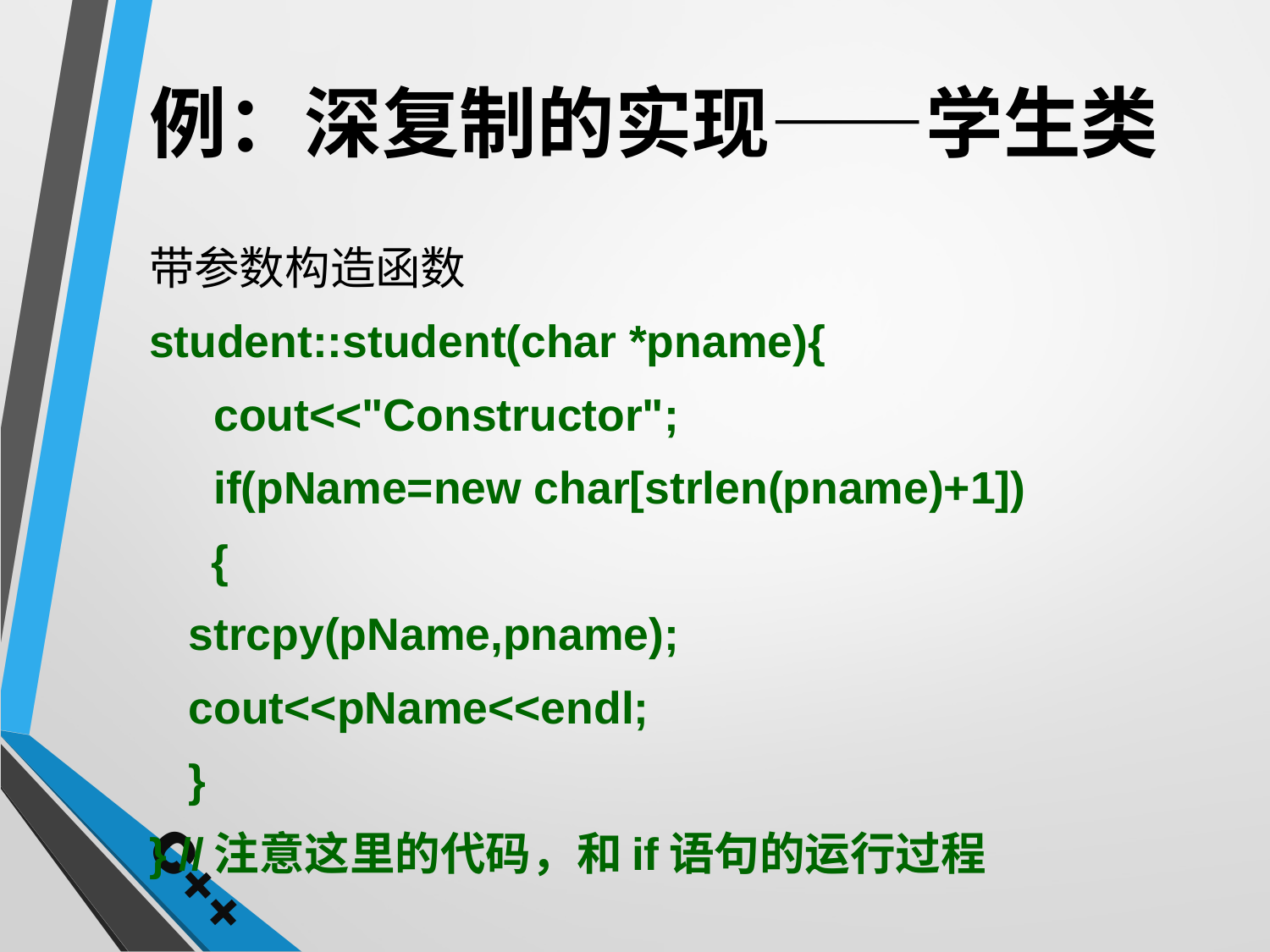

# 例：深复制的实现——学生类
带参数构造函数
student::student(char *pname){
	  cout<<"Constructor";
	  if(pName=new char[strlen(pname)+1])
     {
			strcpy(pName,pname);
  			cout<<pName<<endl;
		}
} //注意这里的代码，和if语句的运行过程